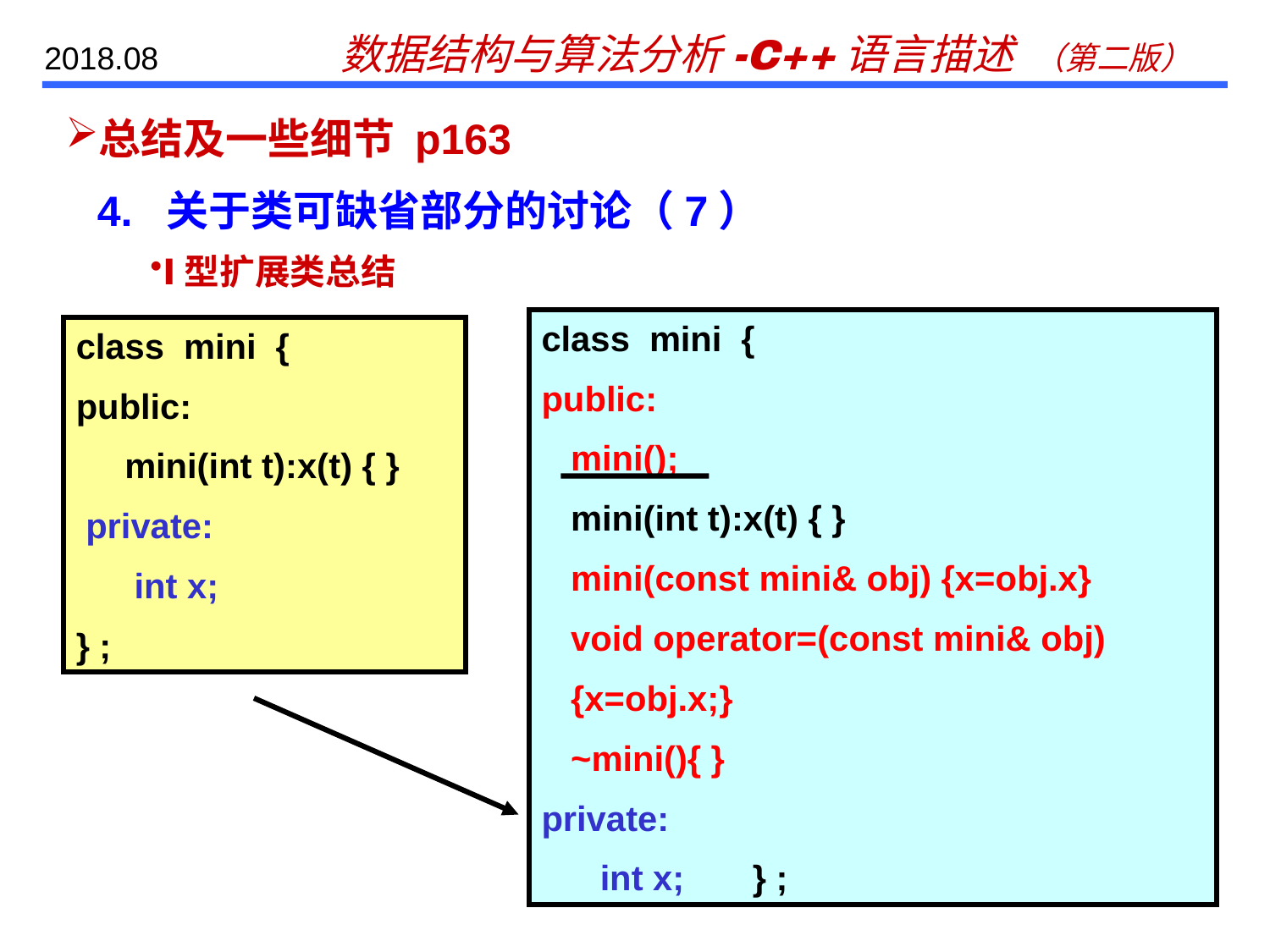

# 总结及一些细节 p163
4.  关于类可缺省部分的讨论（7）
I型扩展类总结
class  mini  {
public:
   mini();
   mini(int t):x(t) { }
   mini(const mini& obj) {x=obj.x}
   void operator=(const mini& obj)
   {x=obj.x;}
   ~mini(){ }
private:
      int x;       } ;

class  mini  {
public:
     mini(int t):x(t) { }
 private:
      int x;
} ;